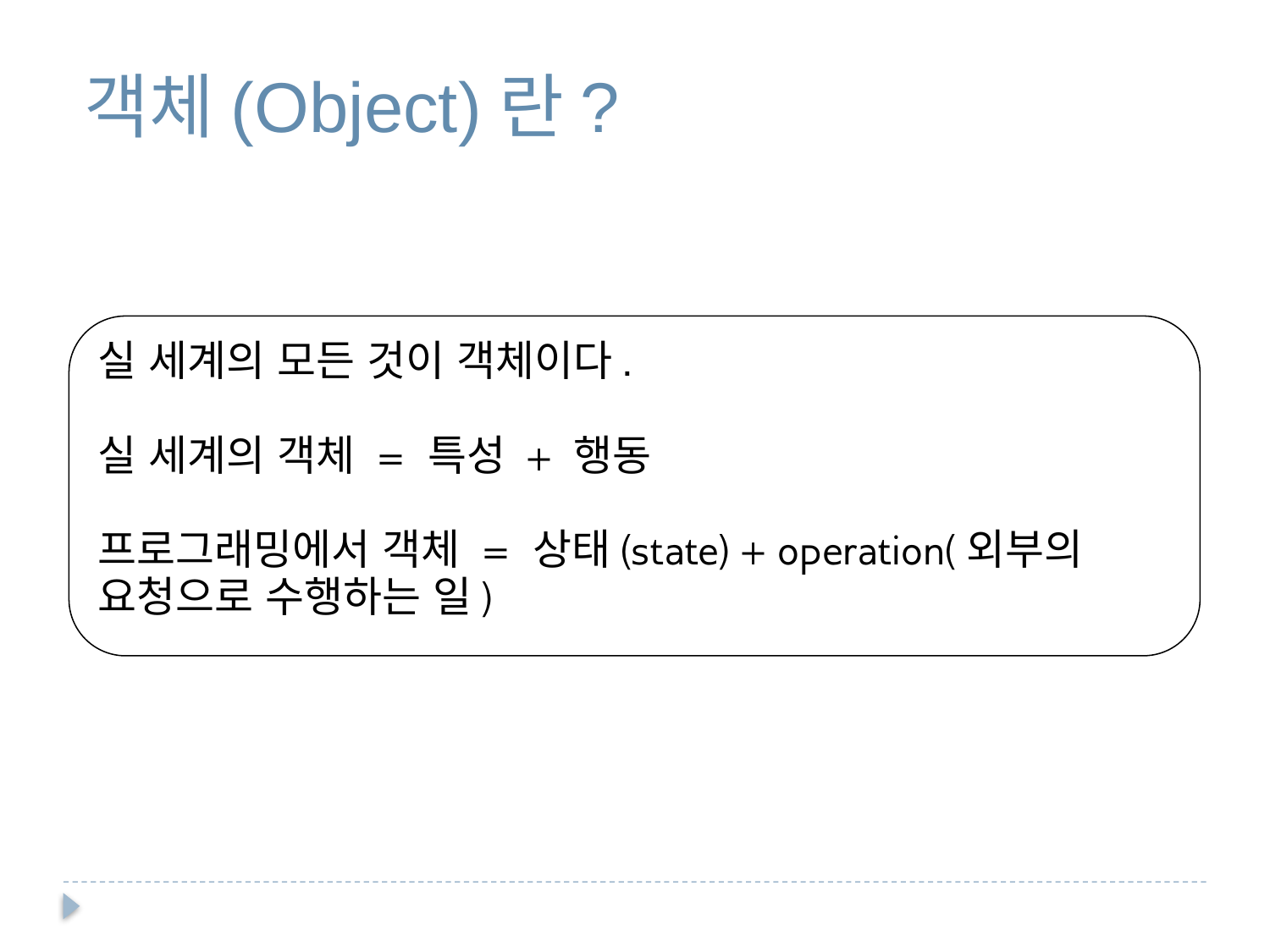

객체(Object)란?
실 세계의 모든 것이 객체이다.

실 세계의 객체 = 특성 + 행동

프로그래밍에서 객체 = 상태(state) + operation(외부의 요청으로 수행하는 일)